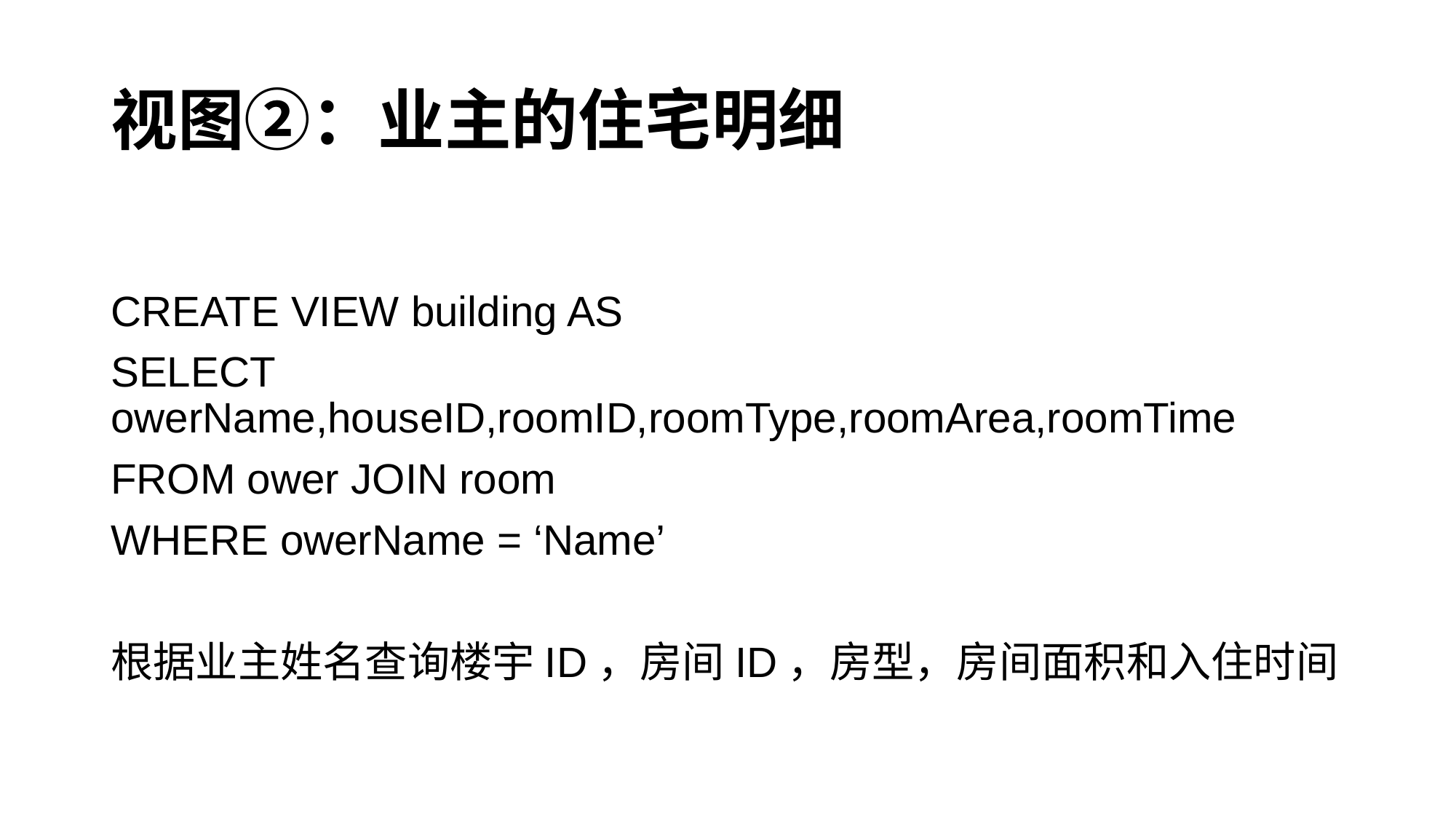

# 视图②：业主的住宅明细

CREATE VIEW building AS
SELECT  owerName,houseID,roomID,roomType,roomArea,roomTime
FROM ower JOIN room
WHERE owerName = ‘Name’

根据业主姓名查询楼宇ID，房间ID，房型，房间面积和入住时间